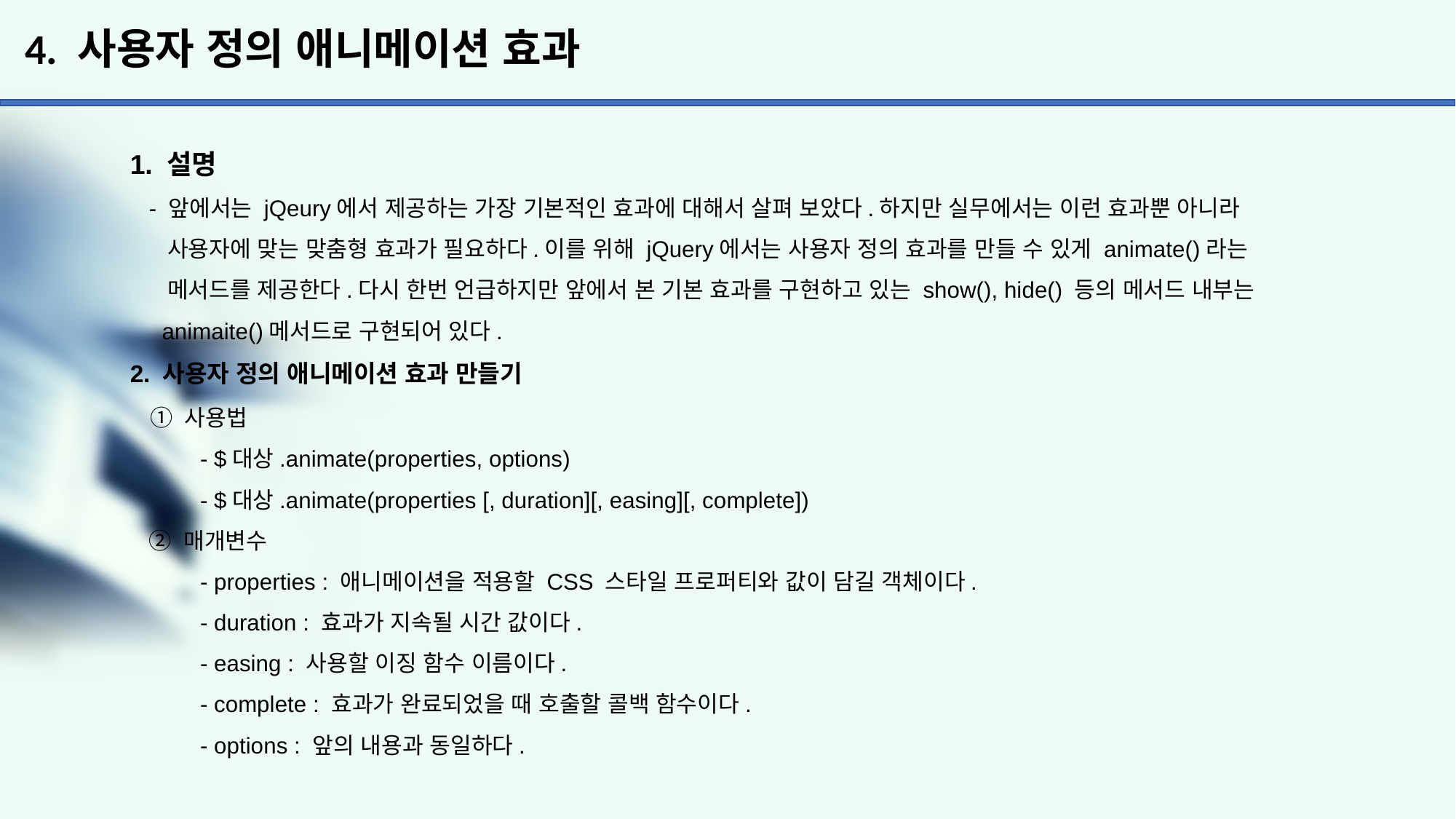

# 4. 사용자 정의 애니메이션 효과
1. 설명
   - 앞에서는 jQeury에서 제공하는 가장 기본적인 효과에 대해서 살펴 보았다.하지만 실무에서는 이런 효과뿐 아니라
     사용자에 맞는 맞춤형 효과가 필요하다.이를 위해 jQuery에서는 사용자 정의 효과를 만들 수 있게 animate()라는
     메서드를 제공한다.다시 한번 언급하지만 앞에서 본 기본 효과를 구현하고 있는 show(), hide() 등의 메서드 내부는
     animaite()메서드로 구현되어 있다.
2. 사용자 정의 애니메이션 효과 만들기
   ① 사용법
           - $대상.animate(properties, options)
           - $대상.animate(properties [, duration][, easing][, complete])
   ② 매개변수
           - properties : 애니메이션을 적용할 CSS 스타일 프로퍼티와 값이 담길 객체이다.
           - duration : 효과가 지속될 시간 값이다.
           - easing : 사용할 이징 함수 이름이다.
           - complete : 효과가 완료되었을 때 호출할 콜백 함수이다.
           - options : 앞의 내용과 동일하다.